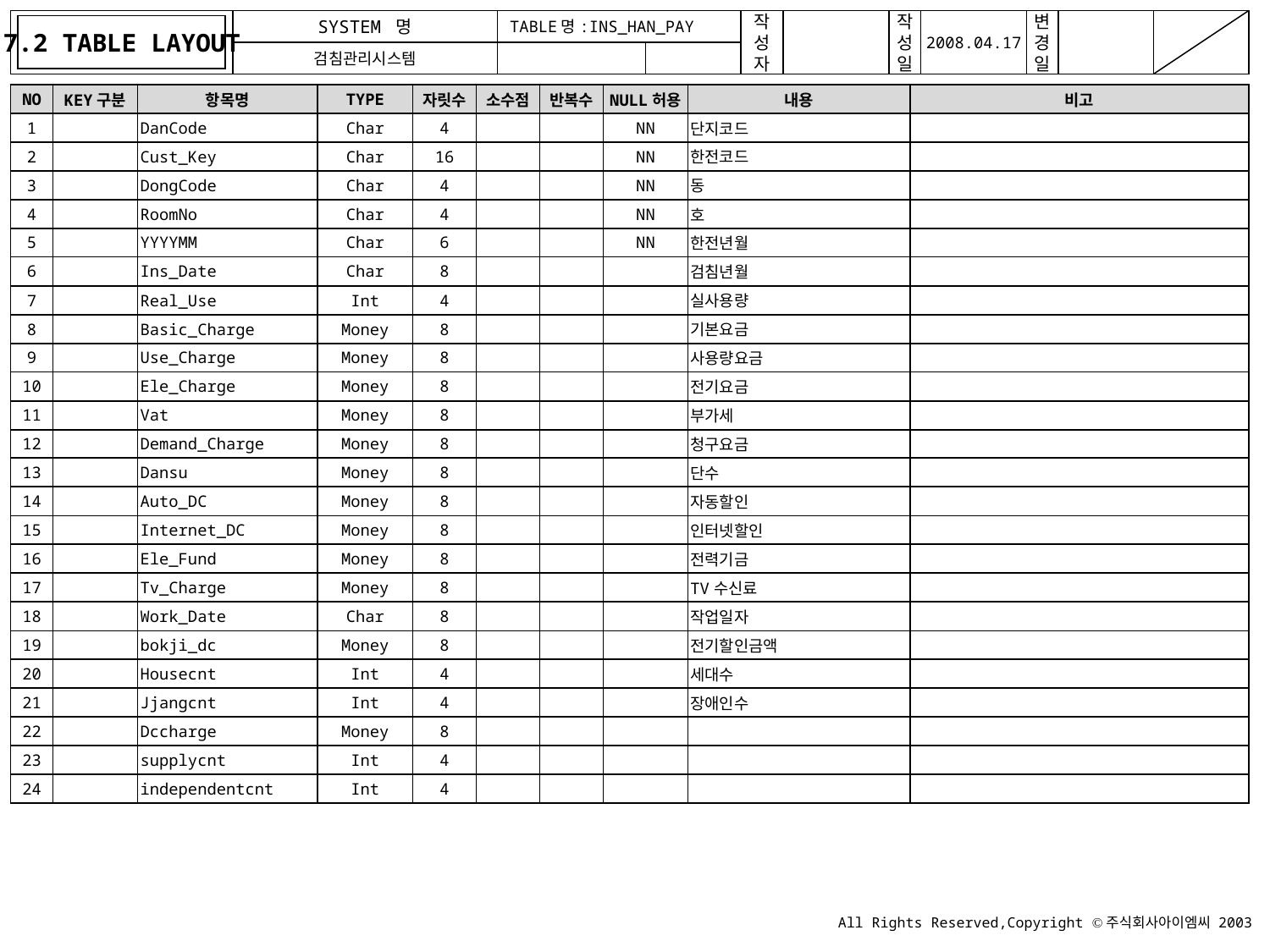

7.2 TABLE LAYOUT
TABLE명:INS_HAN_PAY
| NO | KEY구분 | 항목명 | TYPE | 자릿수 | 소수점 | 반복수 | NULL허용 | 내용 | 비고 |
| --- | --- | --- | --- | --- | --- | --- | --- | --- | --- |
| 1 |  | DanCode | Char | 4 |  |  | NN | 단지코드 |  |
| 2 |  | Cust\_Key | Char | 16 |  |  | NN | 한전코드 |  |
| 3 |  | DongCode | Char | 4 |  |  | NN | 동 |  |
| 4 |  | RoomNo | Char | 4 |  |  | NN | 호 |  |
| 5 |  | YYYYMM | Char | 6 |  |  | NN | 한전년월 |  |
| 6 |  | Ins\_Date | Char | 8 |  |  |  | 검침년월 |  |
| 7 |  | Real\_Use | Int | 4 |  |  |  | 실사용량 |  |
| 8 |  | Basic\_Charge | Money | 8 |  |  |  | 기본요금 |  |
| 9 |  | Use\_Charge | Money | 8 |  |  |  | 사용량요금 |  |
| 10 |  | Ele\_Charge | Money | 8 |  |  |  | 전기요금 |  |
| 11 |  | Vat | Money | 8 |  |  |  | 부가세 |  |
| 12 |  | Demand\_Charge | Money | 8 |  |  |  | 청구요금 |  |
| 13 |  | Dansu | Money | 8 |  |  |  | 단수 |  |
| 14 |  | Auto\_DC | Money | 8 |  |  |  | 자동할인 |  |
| 15 |  | Internet\_DC | Money | 8 |  |  |  | 인터넷할인 |  |
| 16 |  | Ele\_Fund | Money | 8 |  |  |  | 전력기금 |  |
| 17 |  | Tv\_Charge | Money | 8 |  |  |  | TV수신료 |  |
| 18 |  | Work\_Date | Char | 8 |  |  |  | 작업일자 |  |
| 19 |  | bokji\_dc | Money | 8 |  |  |  | 전기할인금액 |  |
| 20 |  | Housecnt | Int | 4 |  |  |  | 세대수 |  |
| 21 |  | Jjangcnt | Int | 4 |  |  |  | 장애인수 |  |
| 22 |  | Dccharge | Money | 8 |  |  |  |  |  |
| 23 |  | supplycnt | Int | 4 |  |  |  |  |  |
| 24 |  | independentcnt | Int | 4 |  |  |  |  |  |